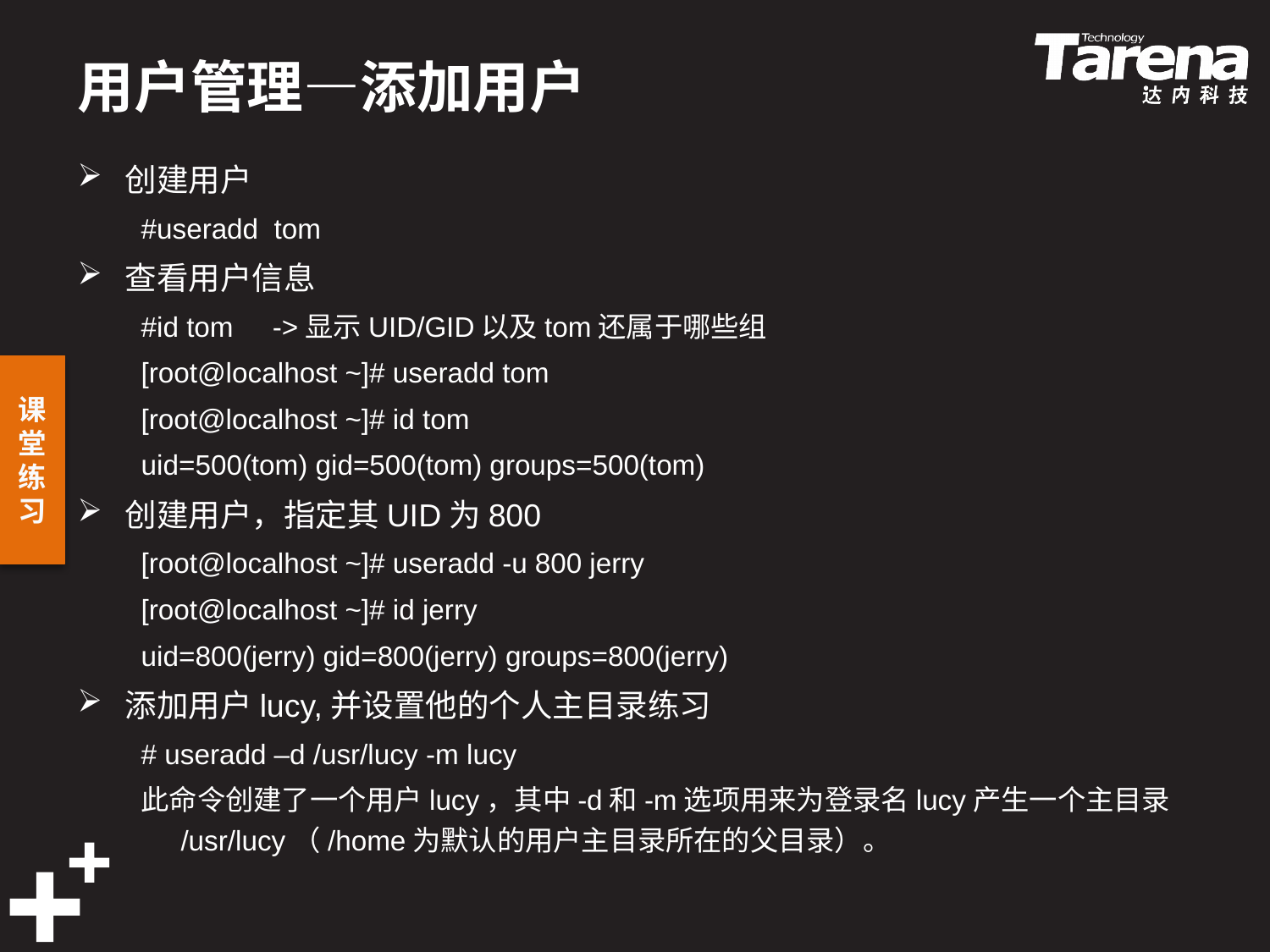

# 用户管理—添加用户
创建用户
#useradd  tom
查看用户信息
#id tom     ->显示UID/GID以及tom还属于哪些组
[root@localhost ~]# useradd tom
[root@localhost ~]# id tom
uid=500(tom) gid=500(tom) groups=500(tom)
创建用户，指定其UID为800
[root@localhost ~]# useradd -u 800 jerry
[root@localhost ~]# id jerry
uid=800(jerry) gid=800(jerry) groups=800(jerry)
添加用户lucy,并设置他的个人主目录练习
# useradd –d /usr/lucy -m lucy
此命令创建了一个用户lucy，其中-d和-m选项用来为登录名lucy产生一个主目录/usr/lucy（/home为默认的用户主目录所在的父目录）。